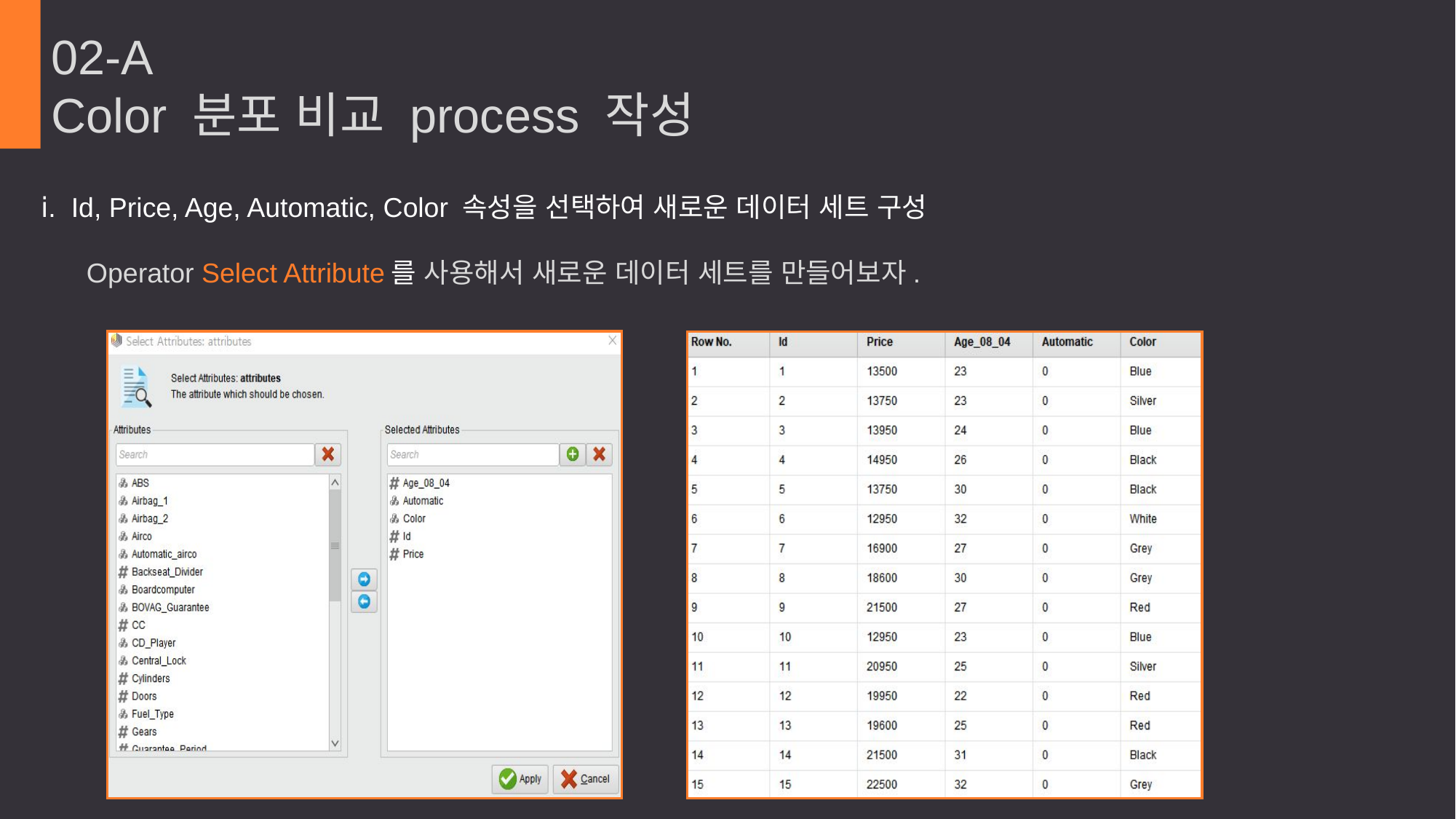

02-A
Color 분포 비교 process 작성
ⅰ.  Id, Price, Age, Automatic, Color 속성을 선택하여 새로운 데이터 세트 구성

      Operator Select Attribute를 사용해서 새로운 데이터 세트를 만들어보자.